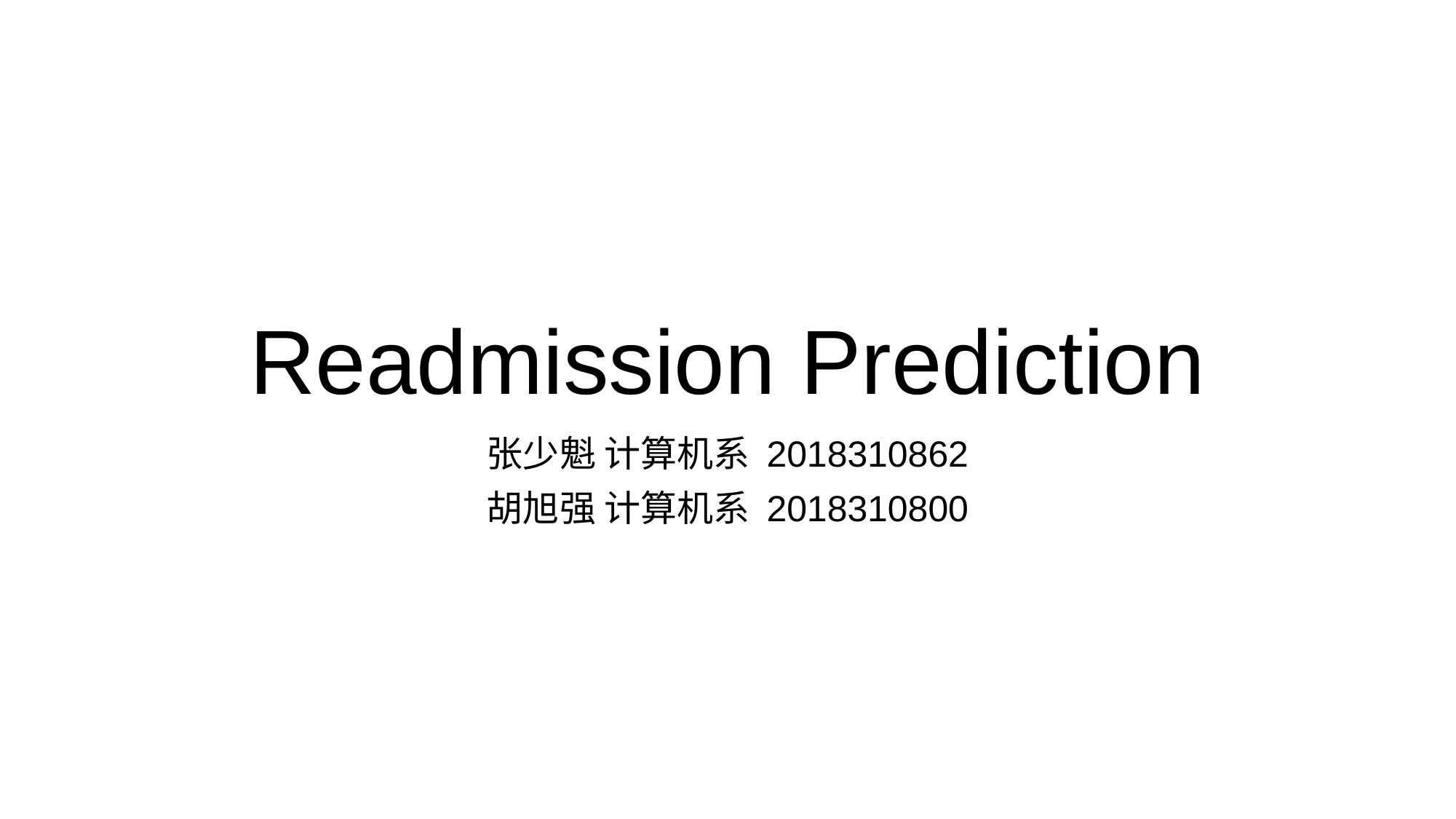

# Readmission Prediction
张少魁 计算机系 2018310862
胡旭强 计算机系 2018310800